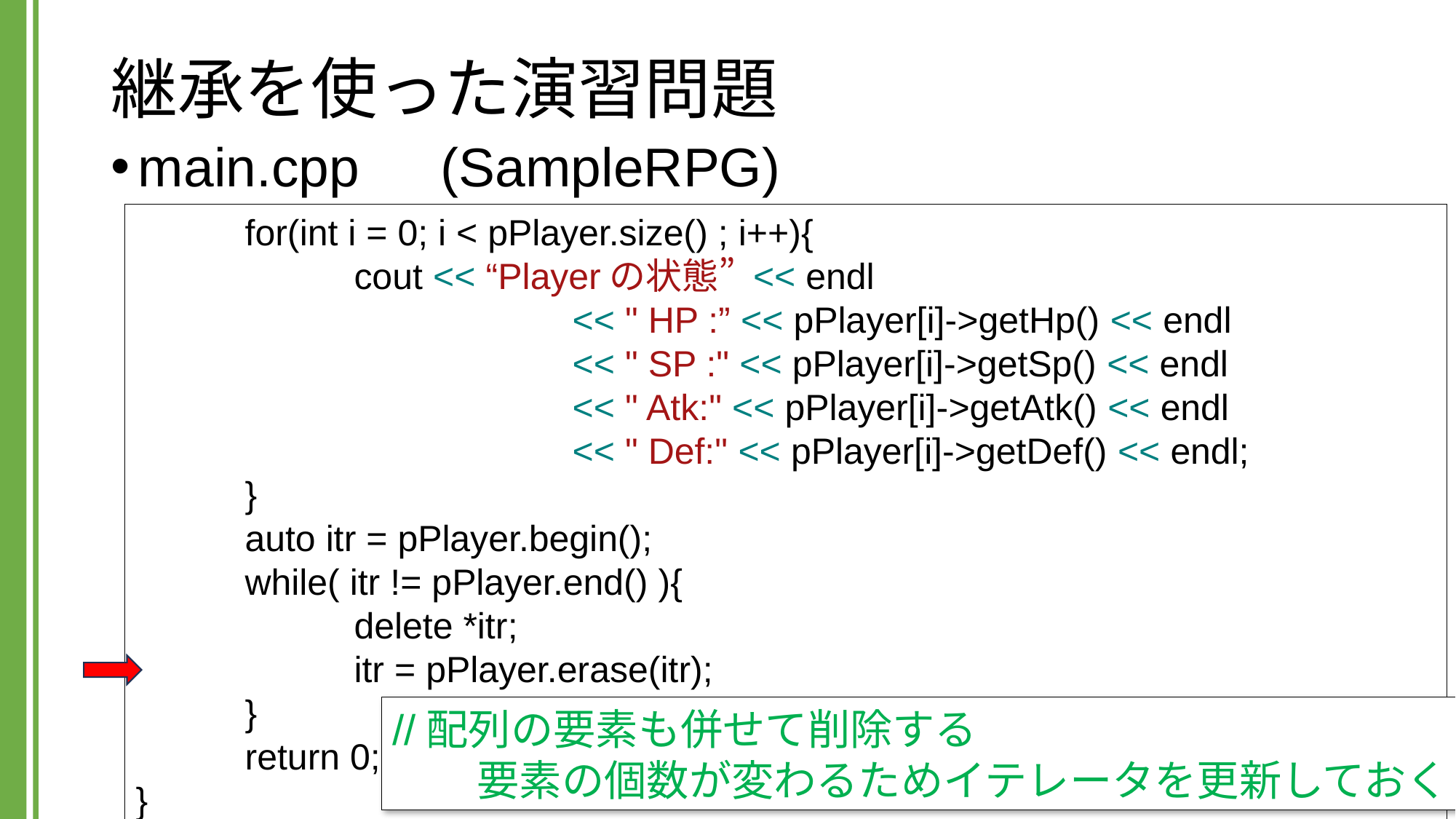

# 継承を使った演習問題
main.cpp　(SampleRPG)

	for(int i = 0; i < pPlayer.size() ; i++){
		cout << “Playerの状態” << endl
				<< " HP :” << pPlayer[i]->getHp() << endl
				<< " SP :" << pPlayer[i]->getSp() << endl
				<< " Atk:" << pPlayer[i]->getAtk() << endl
				<< " Def:" << pPlayer[i]->getDef() << endl;
	}
	auto itr = pPlayer.begin();
	while( itr != pPlayer.end() ){
		delete *itr;
		itr = pPlayer.erase(itr);
	}
	return 0;
}

//配列の要素も併せて削除する
　　要素の個数が変わるためイテレータを更新しておく